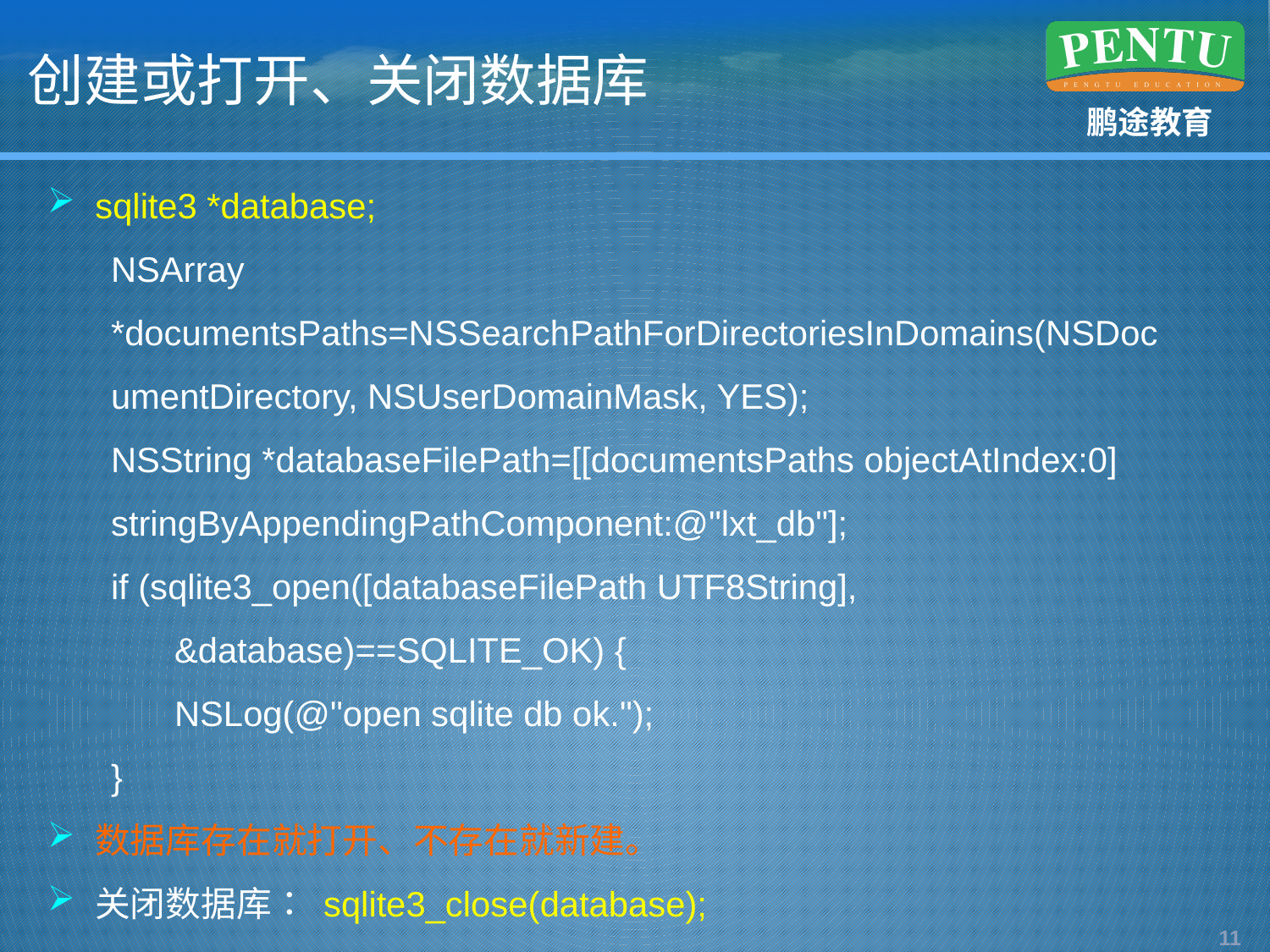

# 创建或打开、关闭数据库
sqlite3 *database;
NSArray
*documentsPaths=NSSearchPathForDirectoriesInDomains(NSDoc
umentDirectory, NSUserDomainMask, YES);
NSString *databaseFilePath=[[documentsPaths objectAtIndex:0]
stringByAppendingPathComponent:@"lxt_db"];
if (sqlite3_open([databaseFilePath UTF8String],
&database)==SQLITE_OK) {
NSLog(@"open sqlite db ok.");
}
数据库存在就打开、不存在就新建。
关闭数据库： sqlite3_close(database);
11